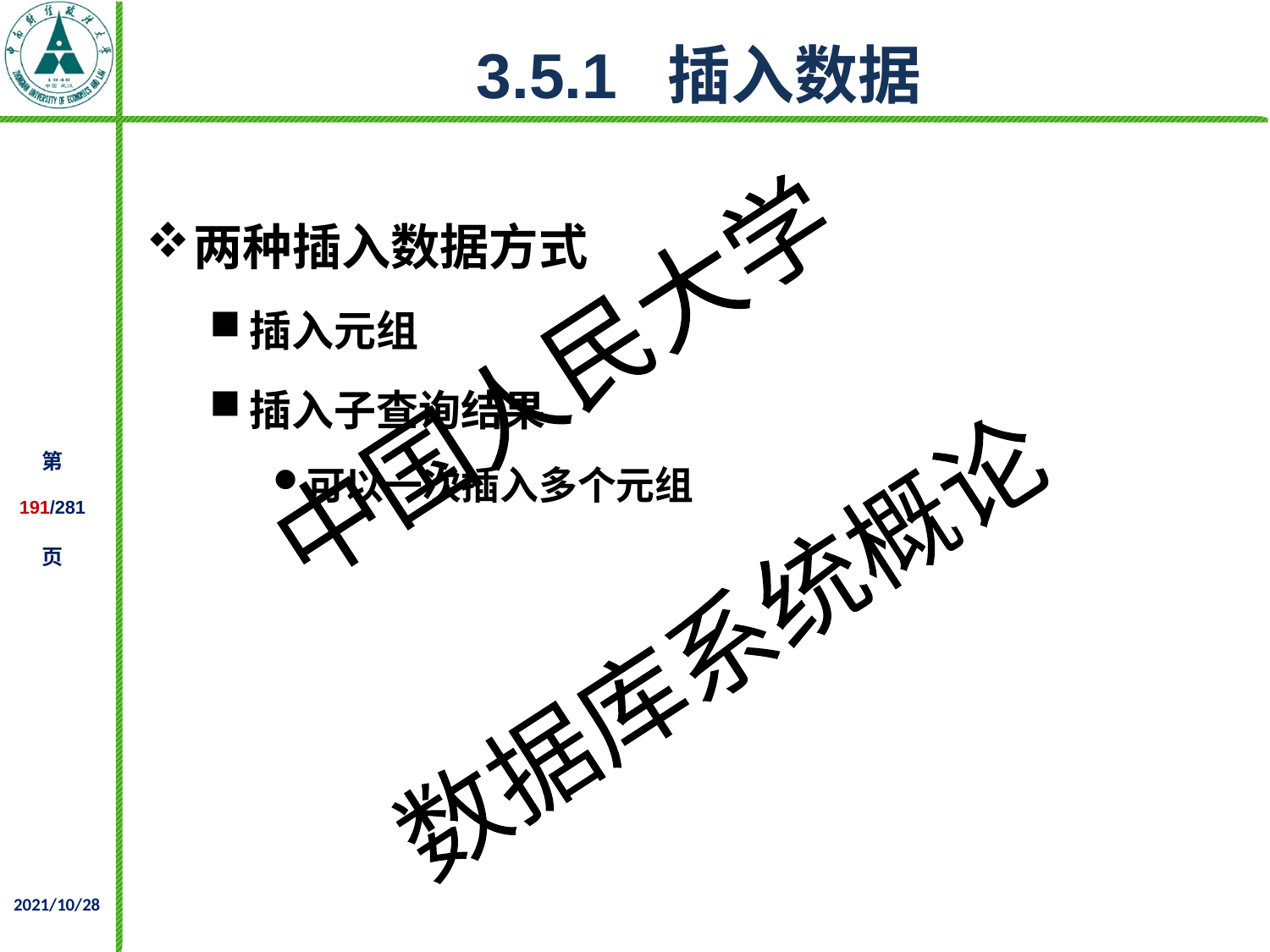

# 3.5.1  插入数据
两种插入数据方式
插入元组
插入子查询结果
可以一次插入多个元组

2021/10/28